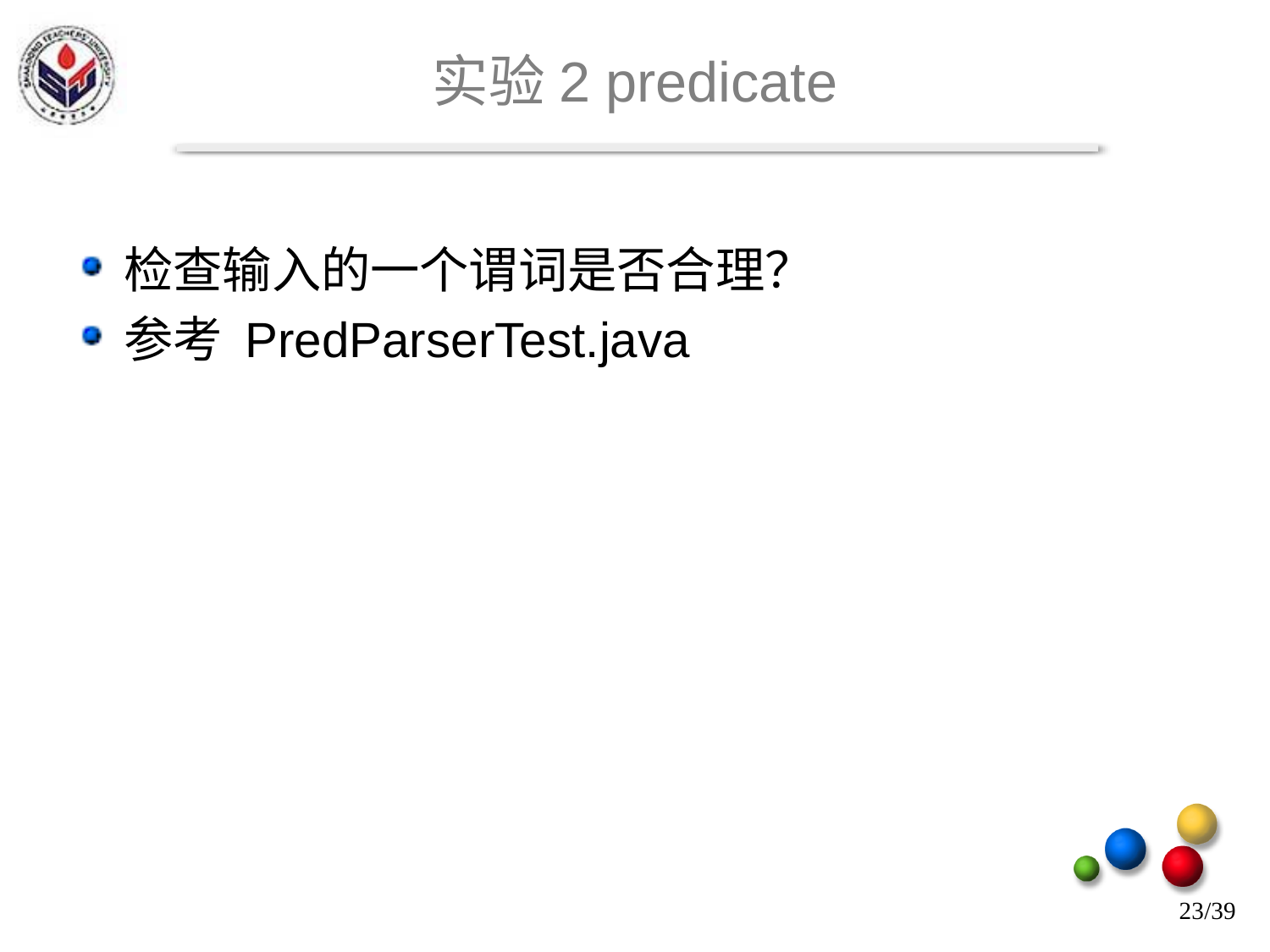

# 实验2 predicate
检查输入的一个谓词是否合理？
参考 PredParserTest.java
23/39